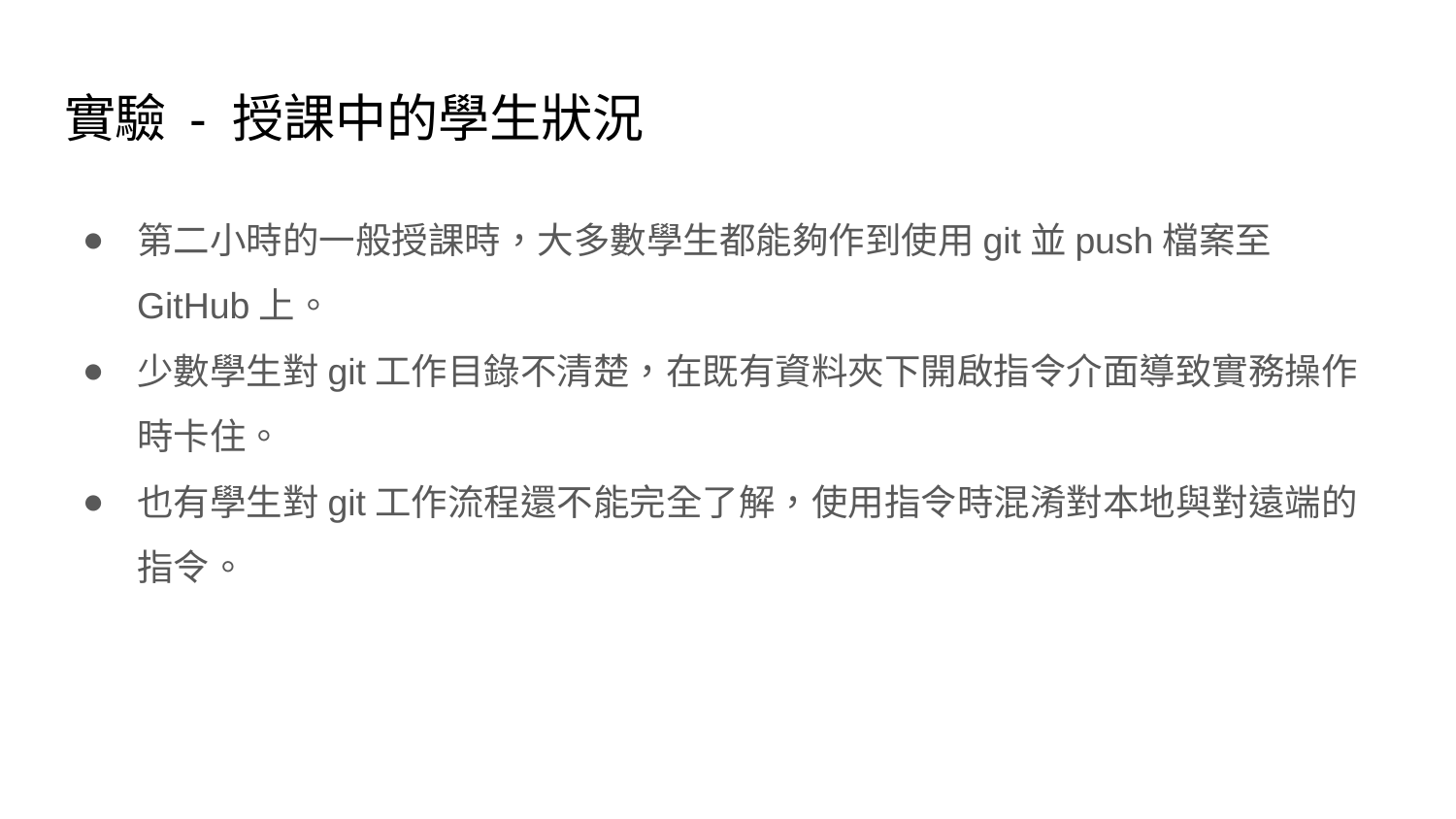

# 實驗 - 授課中的學生狀況

第二小時的一般授課時，大多數學生都能夠作到使用git並push檔案至GitHub上。
少數學生對git工作目錄不清楚，在既有資料夾下開啟指令介面導致實務操作時卡住。
也有學生對git工作流程還不能完全了解，使用指令時混淆對本地與對遠端的指令。